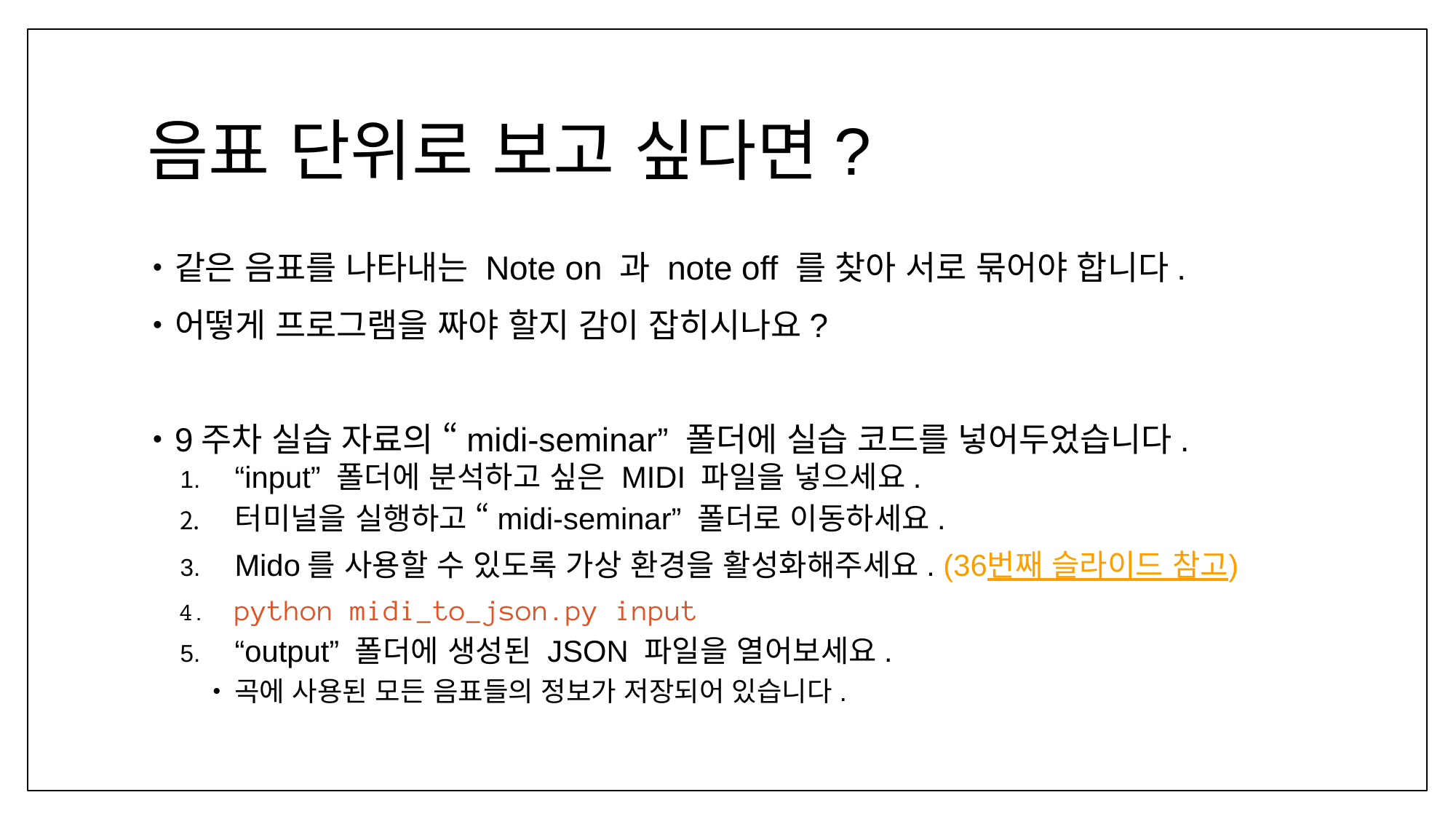

# 음표 단위로 보고 싶다면?
같은 음표를 나타내는 Note on 과 note off 를 찾아 서로 묶어야 합니다.
어떻게 프로그램을 짜야 할지 감이 잡히시나요?

9주차 실습 자료의 “midi-seminar” 폴더에 실습 코드를 넣어두었습니다.
“input” 폴더에 분석하고 싶은 MIDI 파일을 넣으세요.
터미널을 실행하고 “midi-seminar” 폴더로 이동하세요.
Mido를 사용할 수 있도록 가상 환경을 활성화해주세요. (36번째 슬라이드 참고)
python midi_to_json.py input
“output” 폴더에 생성된 JSON 파일을 열어보세요.
곡에 사용된 모든 음표들의 정보가 저장되어 있습니다.